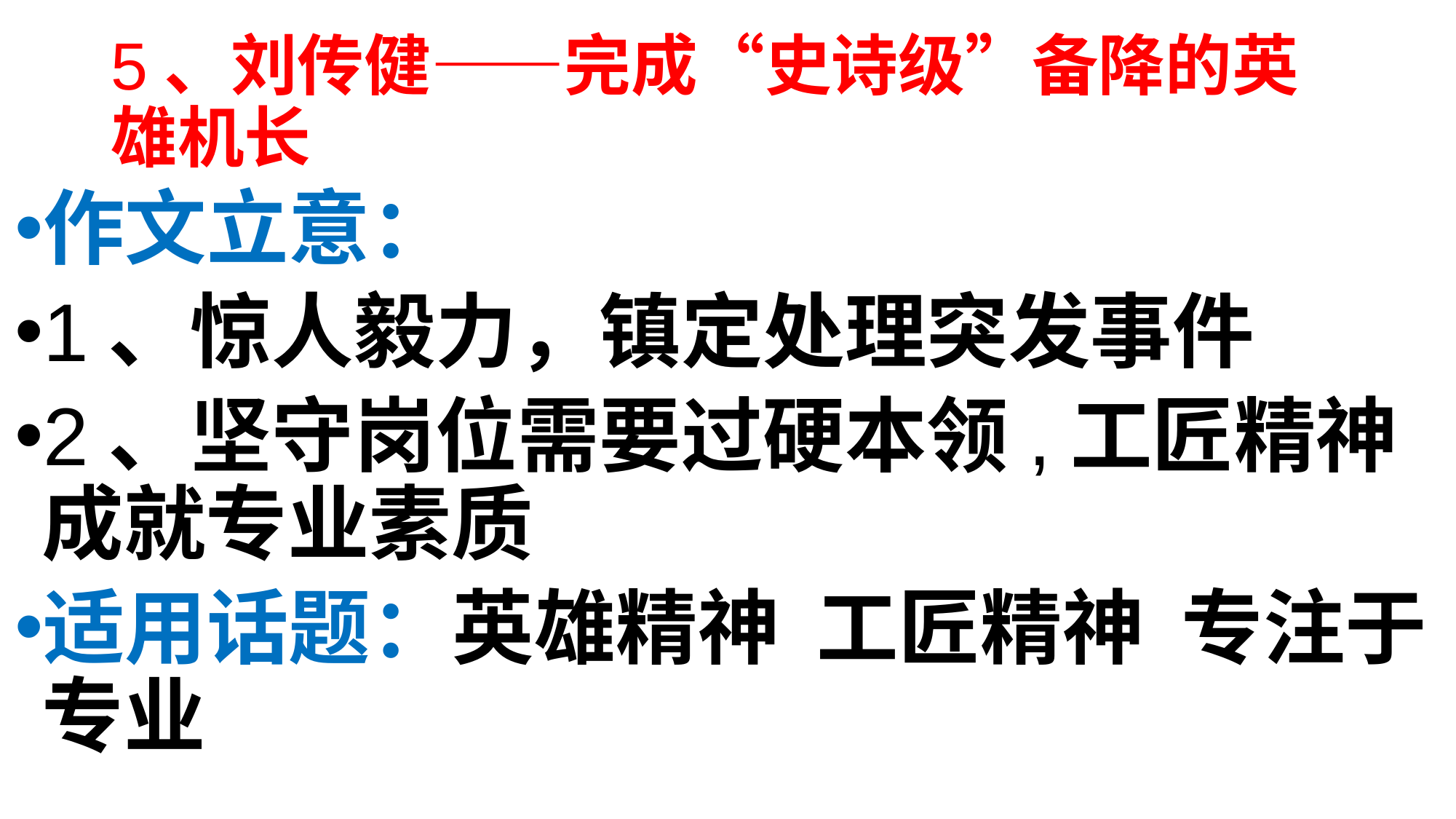

# 5、刘传健——完成“史诗级”备降的英雄机长
作文立意：
1、惊人毅力，镇定处理突发事件
2、坚守岗位需要过硬本领,工匠精神成就专业素质
适用话题：英雄精神  工匠精神  专注于专业